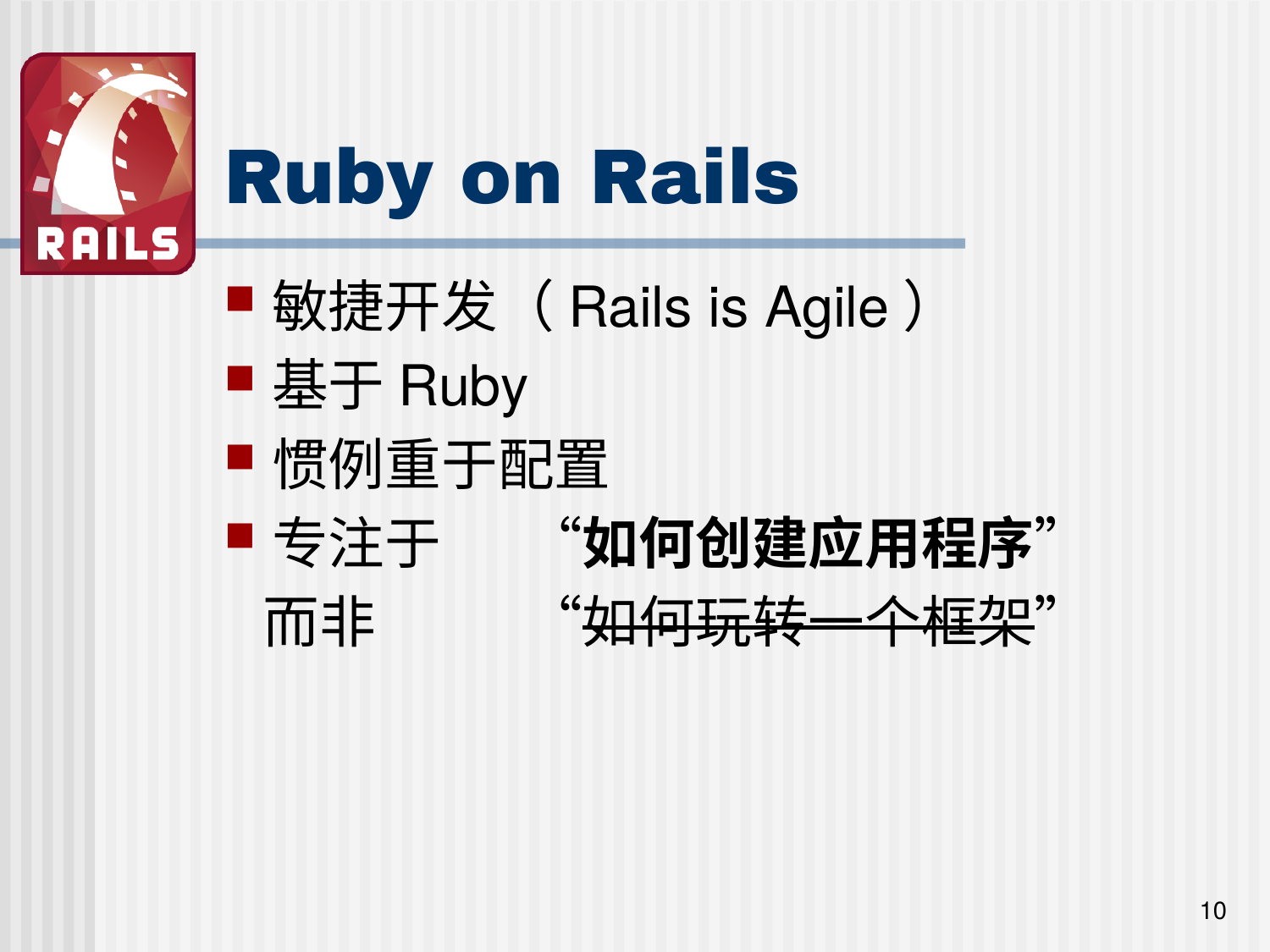

# Ruby on Rails
敏捷开发（Rails is Agile）
基于Ruby
惯例重于配置
专注于	“如何创建应用程序”
  而非  	“如何玩转一个框架”
10